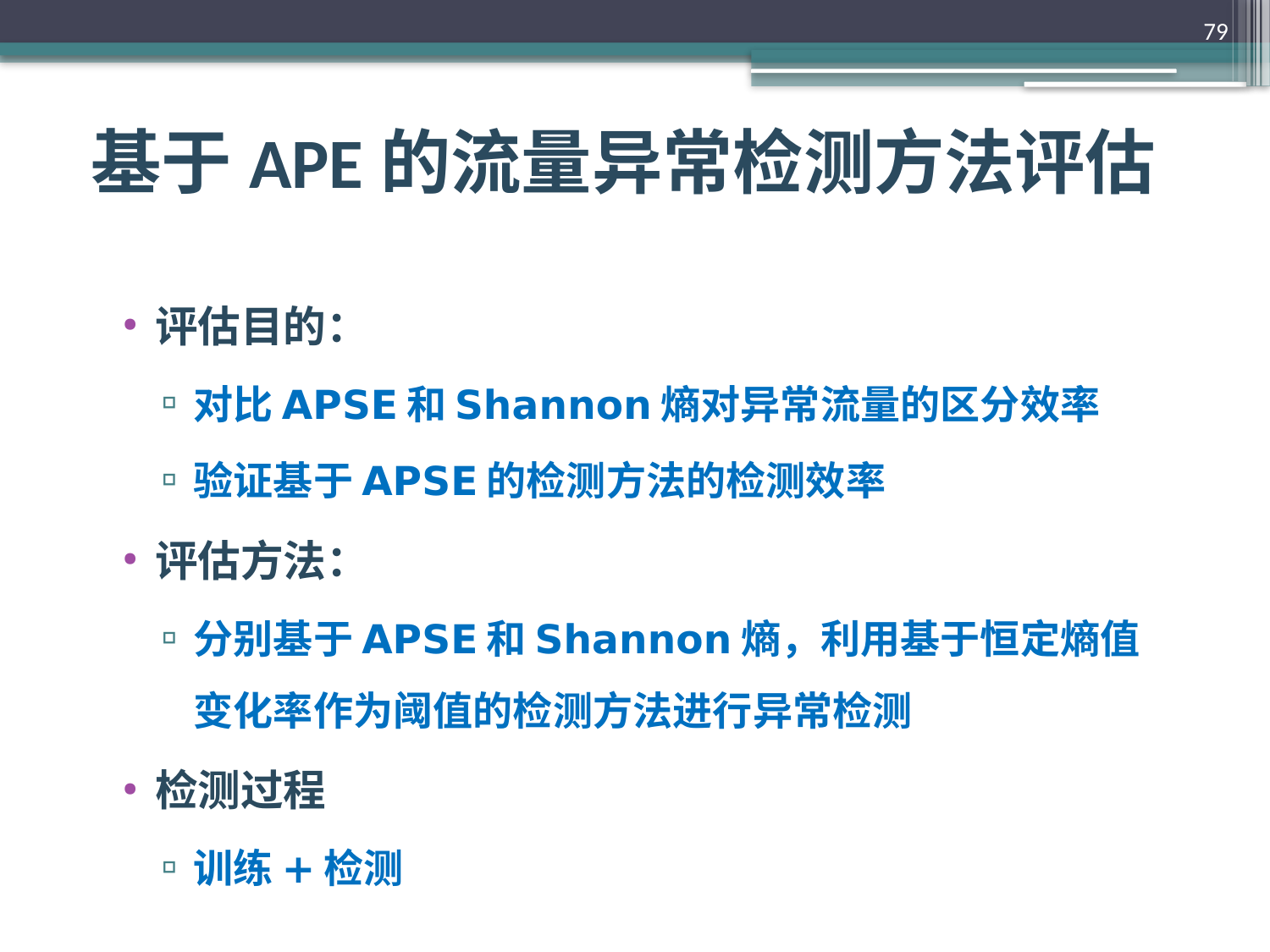

79
# 基于APE的流量异常检测方法评估
评估目的：
对比APSE和Shannon熵对异常流量的区分效率
验证基于APSE的检测方法的检测效率
评估方法：
分别基于APSE和Shannon熵，利用基于恒定熵值变化率作为阈值的检测方法进行异常检测
检测过程
训练+检测